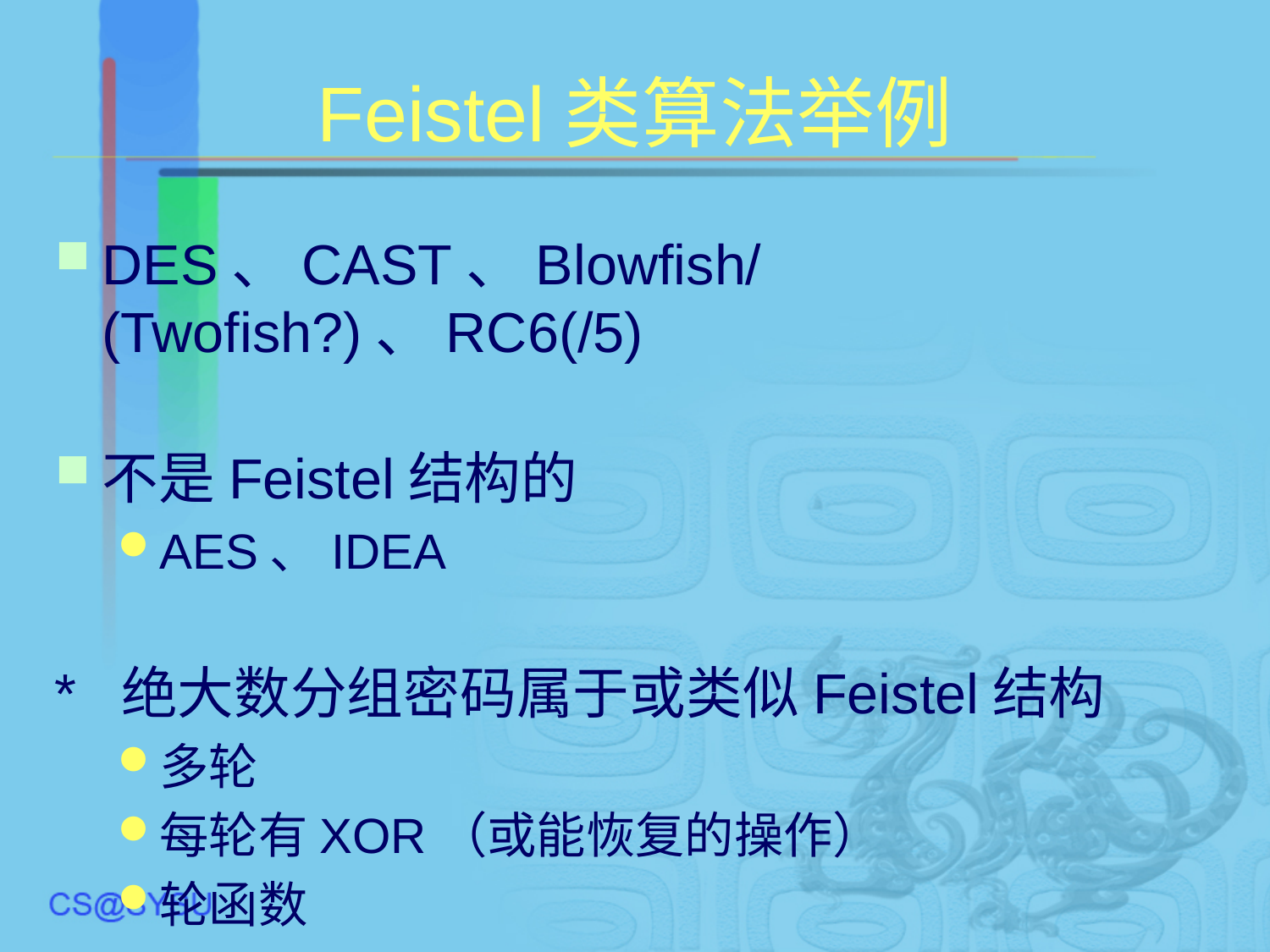

# Feistel类算法举例
DES、CAST、Blowfish/(Twofish?)、RC6(/5)

不是Feistel结构的
AES、IDEA

*  绝大数分组密码属于或类似Feistel结构
多轮
每轮有XOR（或能恢复的操作）
轮函数